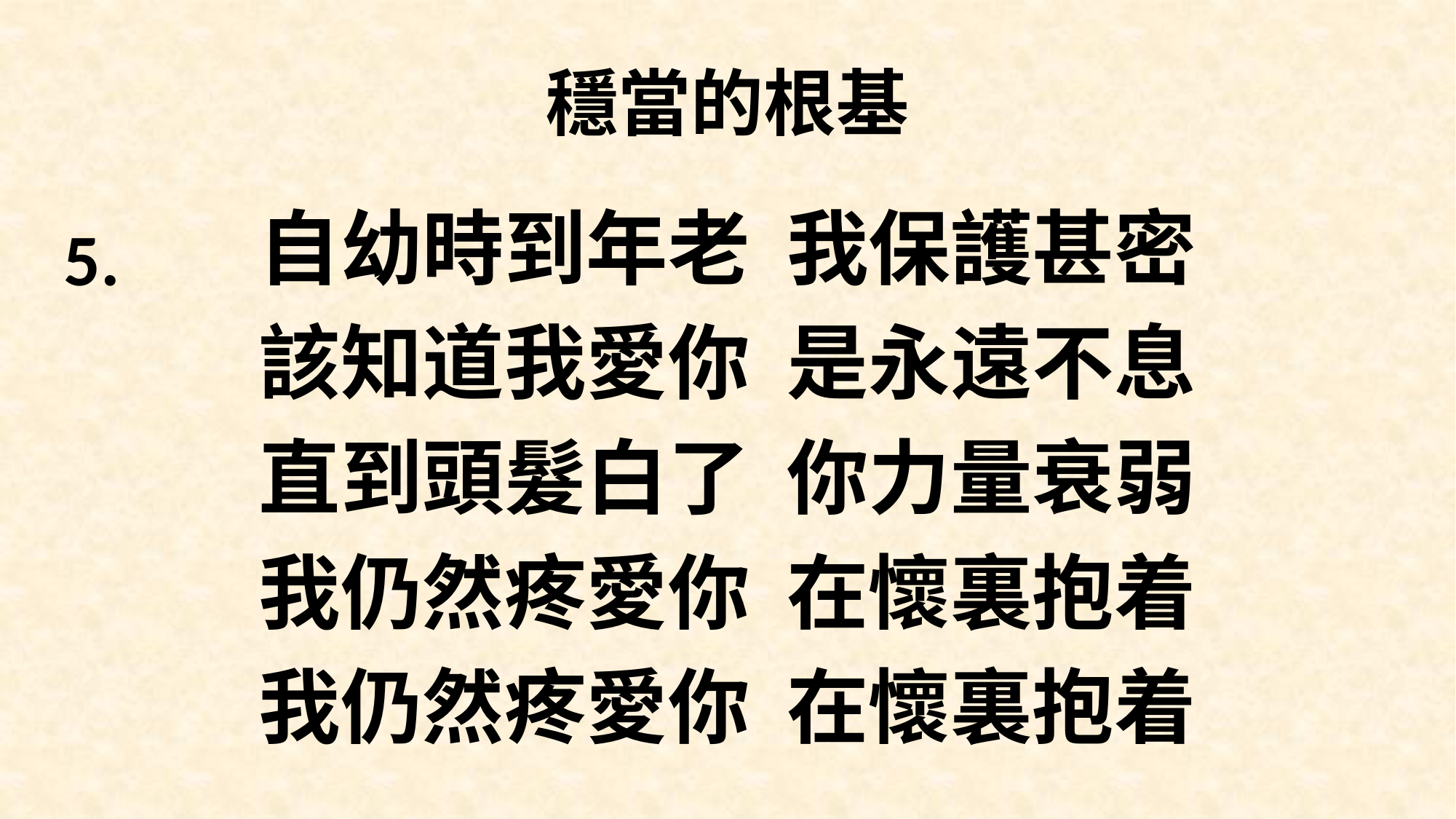

# 穩當的根基
自幼時到年老  我保護甚密
該知道我愛你  是永遠不息
直到頭髮白了  你力量衰弱
我仍然疼愛你  在懷裏抱着
我仍然疼愛你  在懷裏抱着
5.